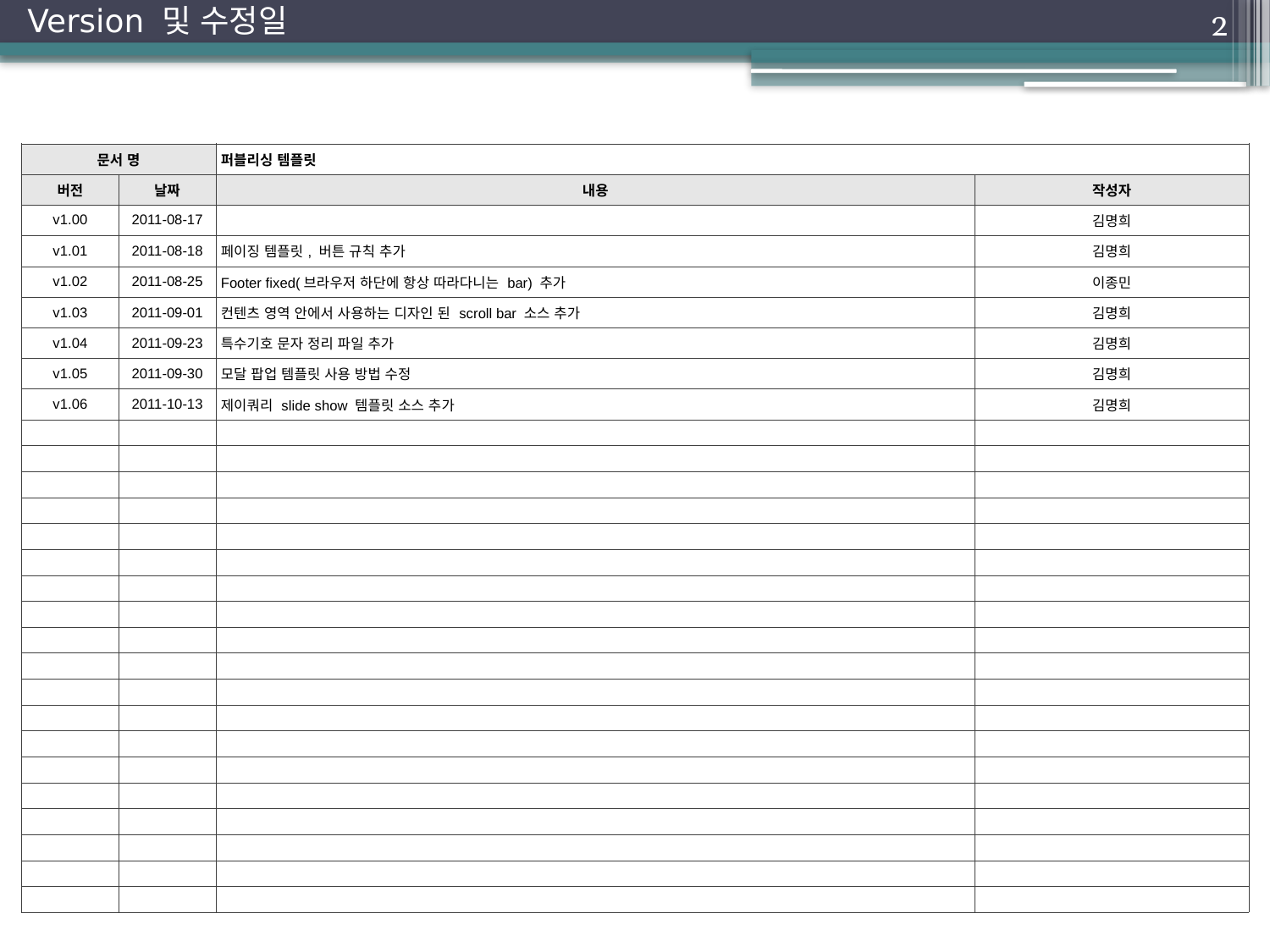

# Version 및 수정일
2
| 문서 명 |  | 퍼블리싱 템플릿 |  |
| --- | --- | --- | --- |
| 버전 | 날짜 | 내용 | 작성자 |
| v1.00 | 2011-08-17 |  | 김명희 |
| v1.01 | 2011-08-18 | 페이징 템플릿, 버튼 규칙 추가 | 김명희 |
| v1.02 | 2011-08-25 | Footer fixed(브라우저 하단에 항상 따라다니는 bar) 추가 | 이종민 |
| v1.03 | 2011-09-01 | 컨텐츠 영역 안에서 사용하는 디자인 된 scroll bar 소스 추가 | 김명희 |
| v1.04 | 2011-09-23 | 특수기호 문자 정리 파일 추가 | 김명희 |
| v1.05 | 2011-09-30 | 모달 팝업 템플릿 사용 방법 수정 | 김명희 |
| v1.06 | 2011-10-13 | 제이쿼리 slide show 템플릿 소스 추가 | 김명희 |
|  |  |  |  |
|  |  |  |  |
|  |  |  |  |
|  |  |  |  |
|  |  |  |  |
|  |  |  |  |
|  |  |  |  |
|  |  |  |  |
|  |  |  |  |
|  |  |  |  |
|  |  |  |  |
|  |  |  |  |
|  |  |  |  |
|  |  |  |  |
|  |  |  |  |
|  |  |  |  |
|  |  |  |  |
|  |  |  |  |
|  |  |  |  |